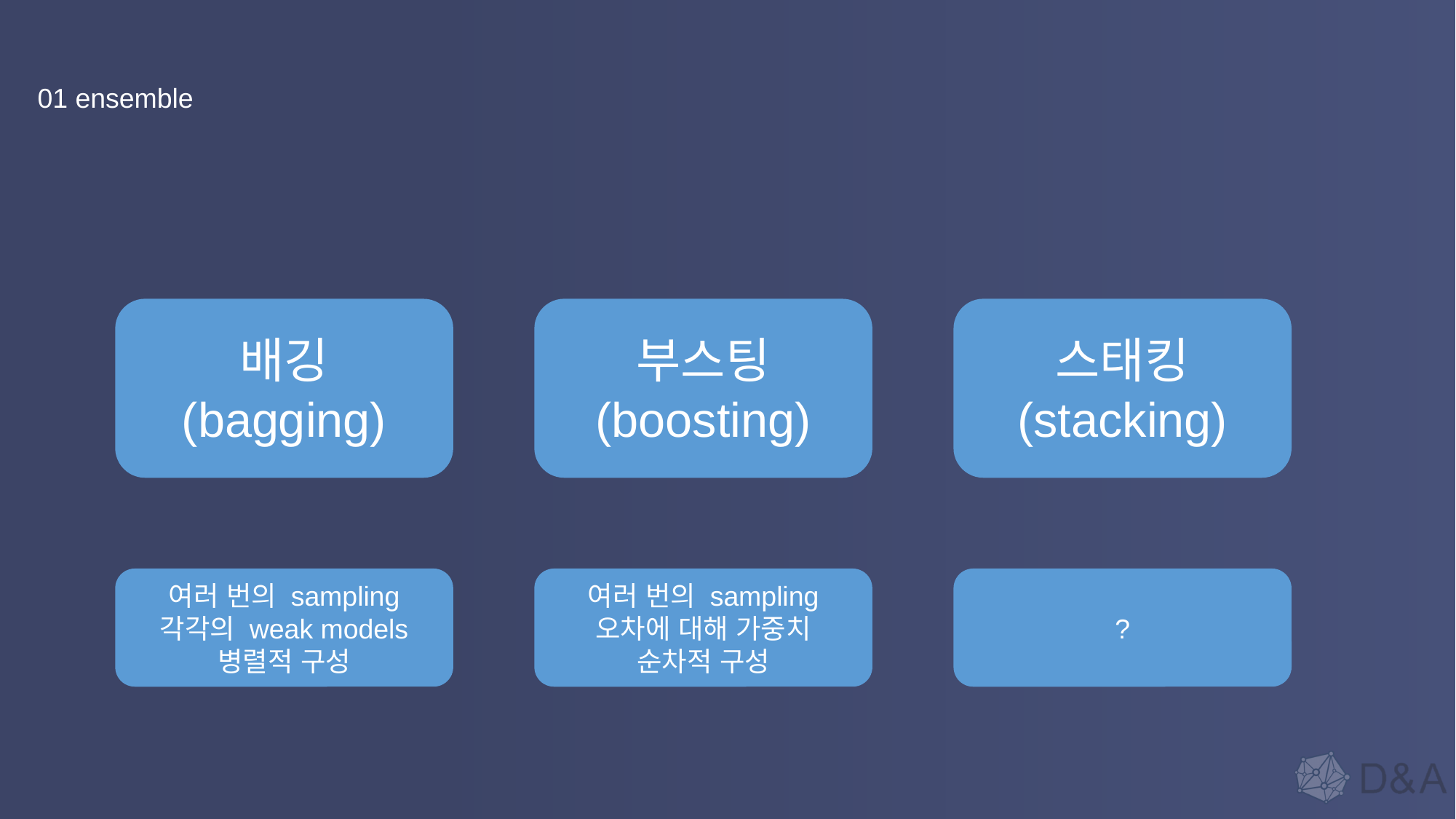

01 ensemble

배깅
(bagging)
부스팅
(boosting)
스태킹
(stacking)
여러 번의 sampling
각각의 weak models
병렬적 구성
여러 번의 sampling
오차에 대해 가중치
순차적 구성
?